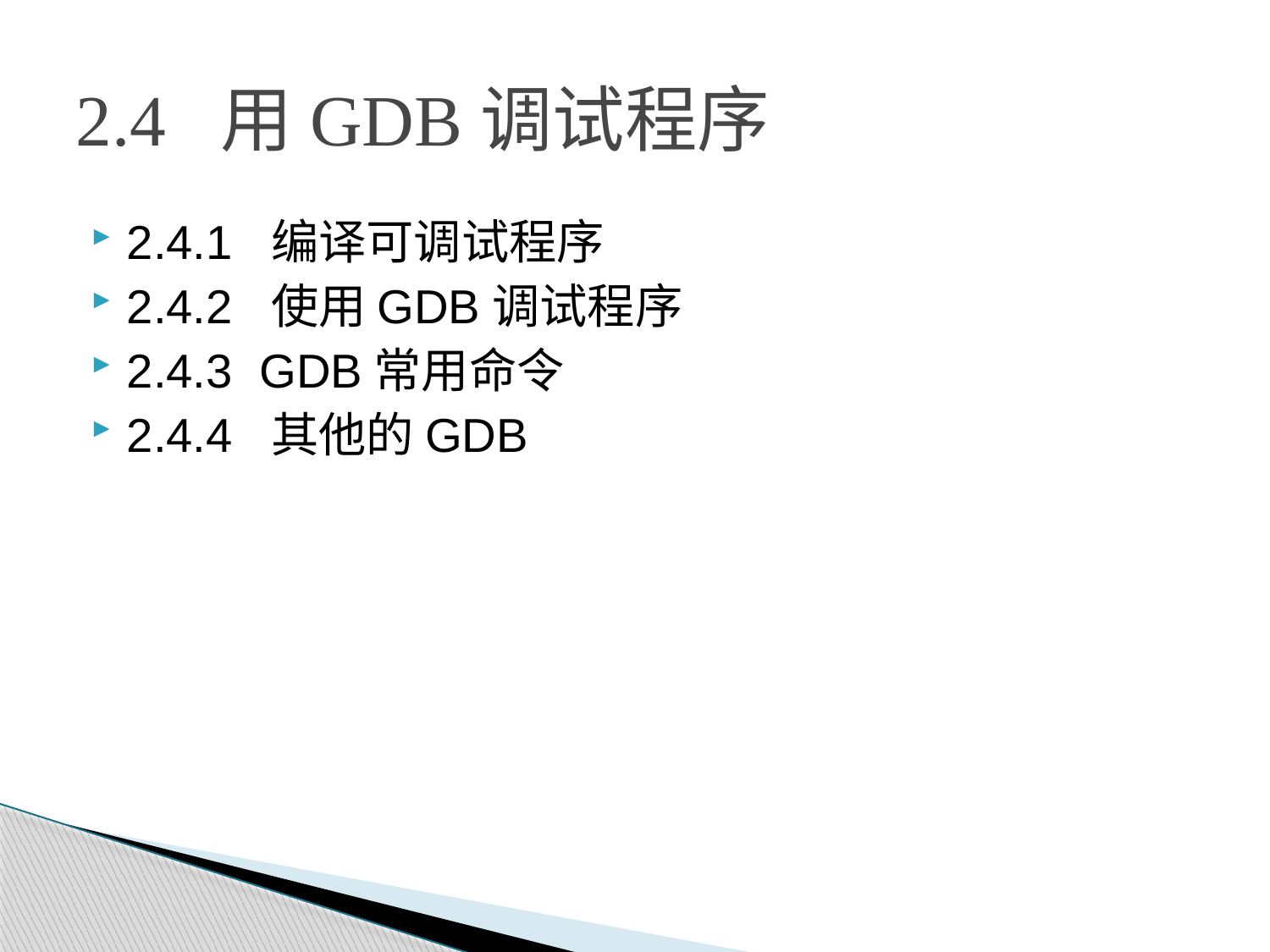

# 2.4  用GDB调试程序
2.4.1  编译可调试程序
2.4.2  使用GDB调试程序
2.4.3  GDB常用命令
2.4.4  其他的GDB